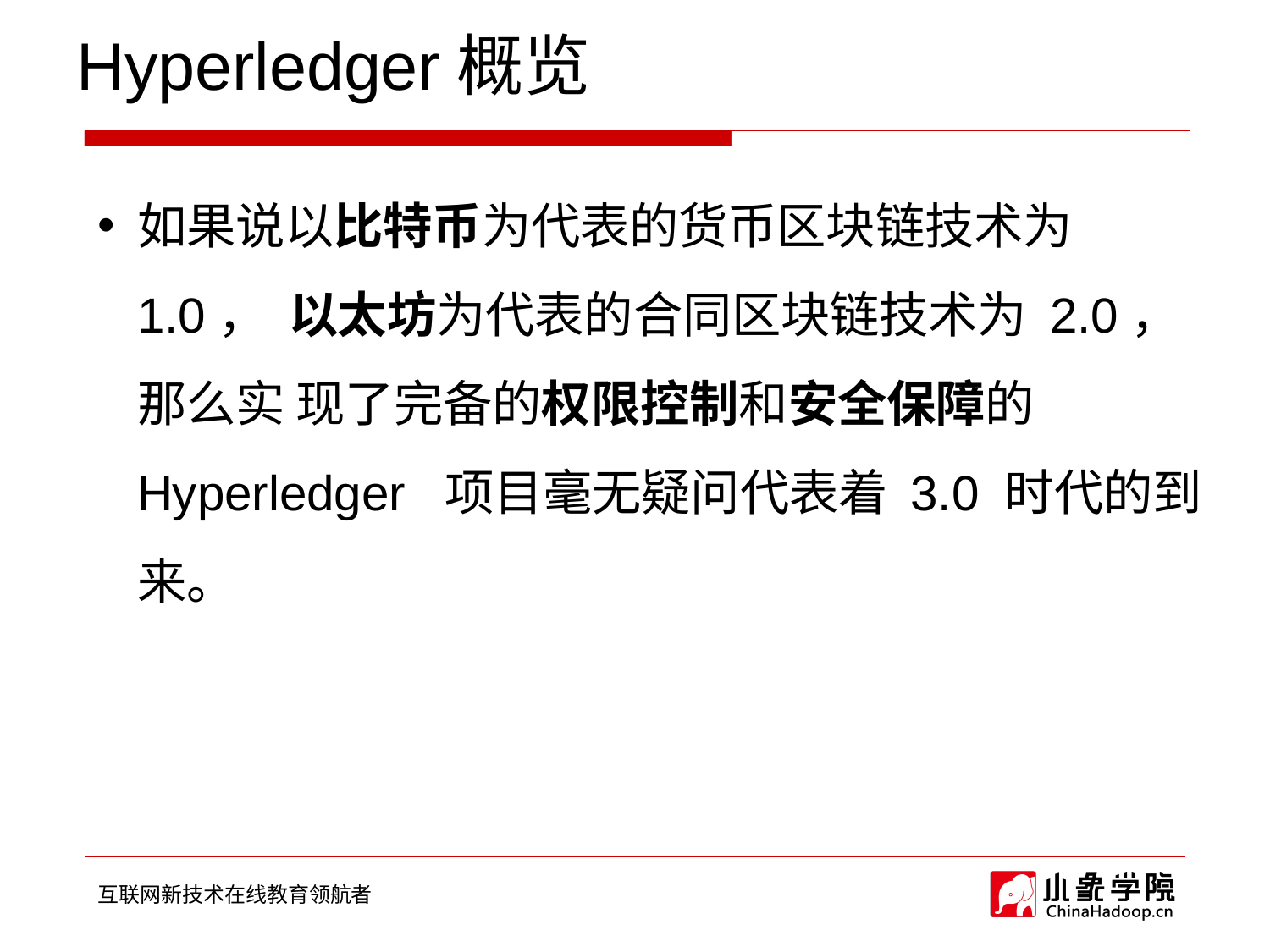

# Hyperledger概览
如果说以比特币为代表的货币区块链技术为 1.0，  以太坊为代表的合同区块链技术为 2.0，那么实 现了完备的权限控制和安全保障的 Hyperledger  项目毫无疑问代表着 3.0 时代的到来。
互联网新技术在线教育领航者